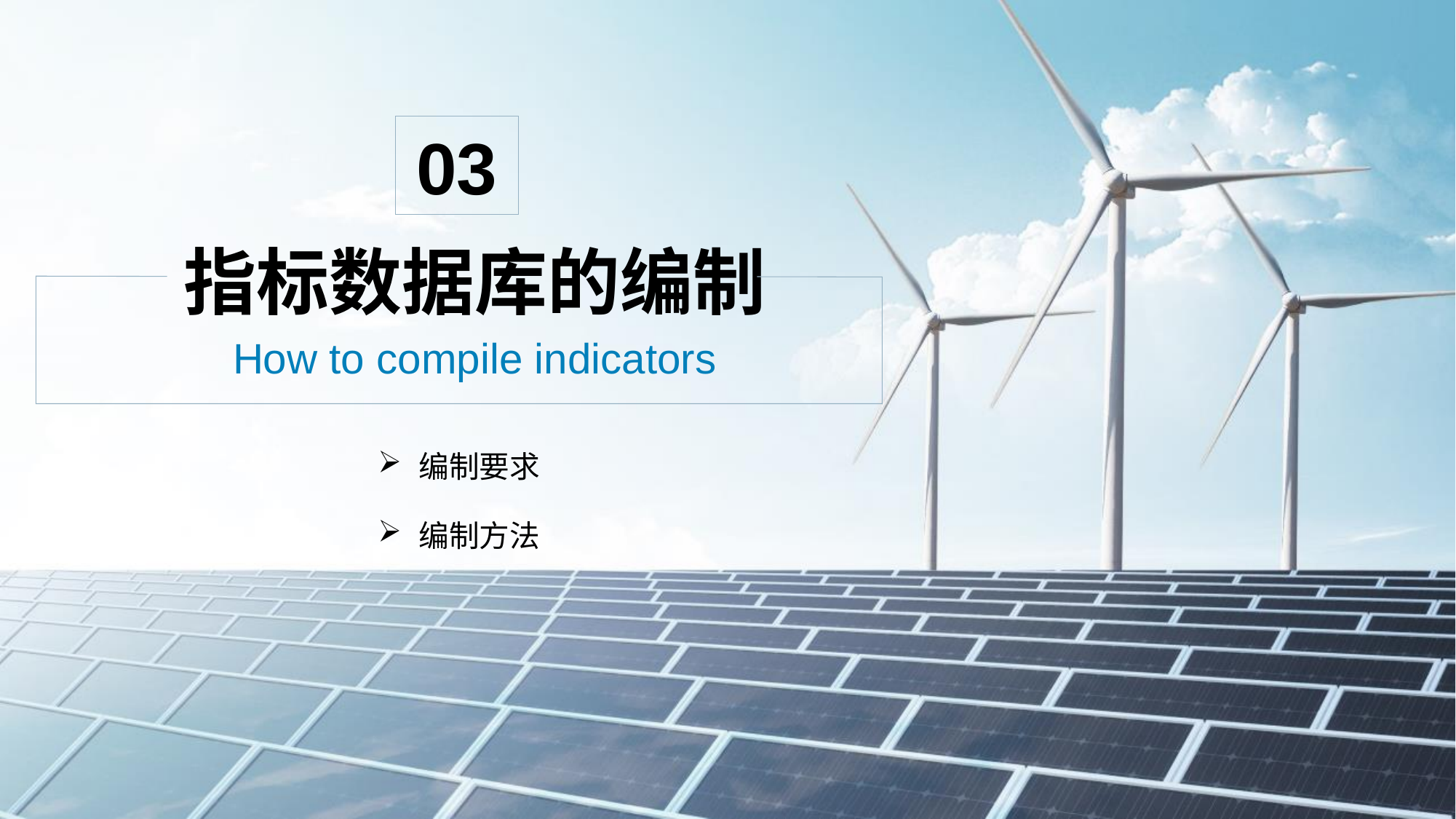

03
指标数据库的编制

How to compile indicators
编制要求
编制方法